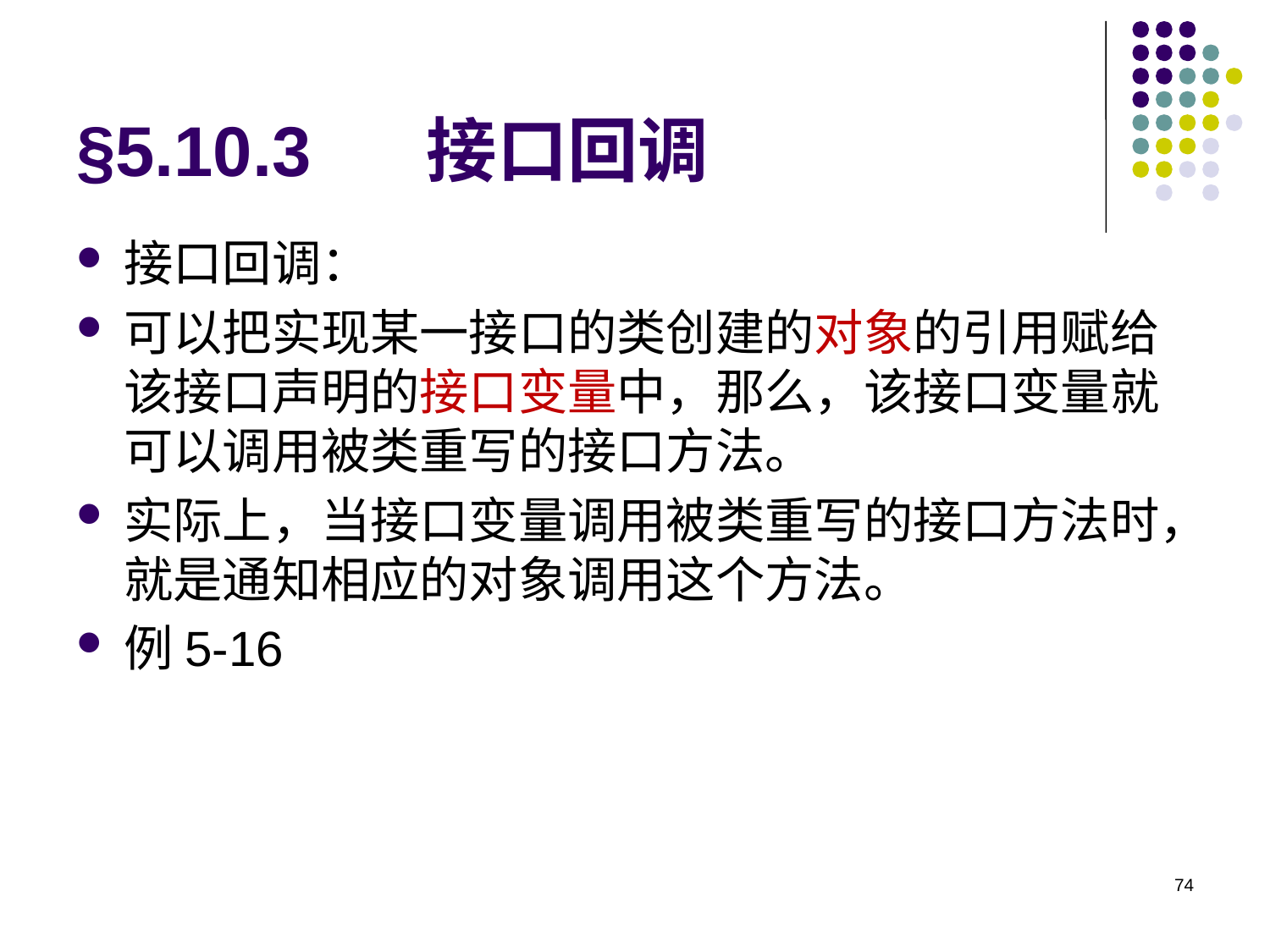

# §5.10.3     接口回调
接口回调：
可以把实现某一接口的类创建的对象的引用赋给该接口声明的接口变量中，那么，该接口变量就可以调用被类重写的接口方法。
实际上，当接口变量调用被类重写的接口方法时，就是通知相应的对象调用这个方法。
例5-16
74